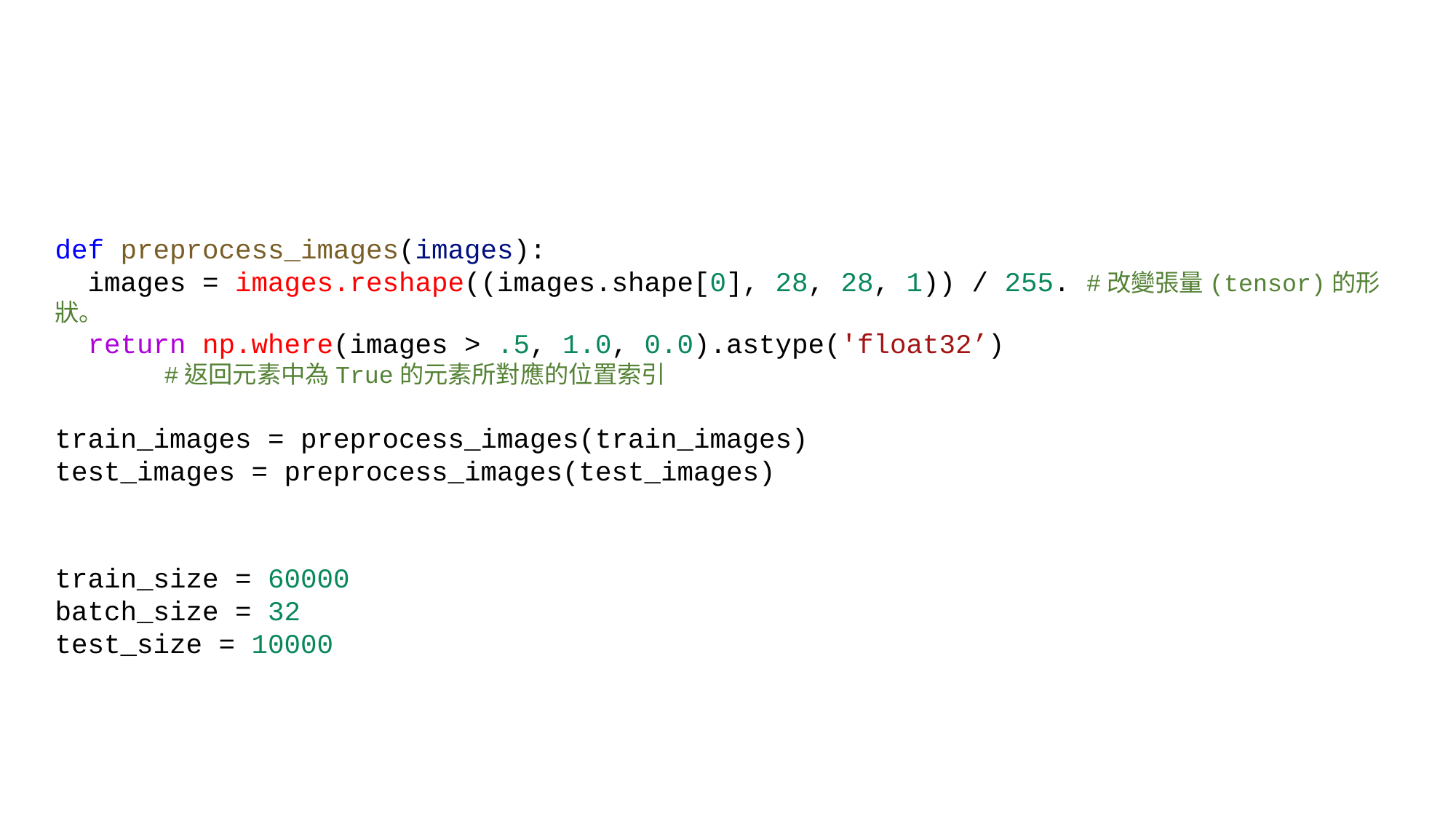

def preprocess_images(images):
  images = images.reshape((images.shape[0], 28, 28, 1)) / 255. #改變張量(tensor)的形狀。
  return np.where(images > .5, 1.0, 0.0).astype('float32’)
	#返回元素中為True的元素所對應的位置索引
train_images = preprocess_images(train_images)
test_images = preprocess_images(test_images)
train_size = 60000
batch_size = 32
test_size = 10000